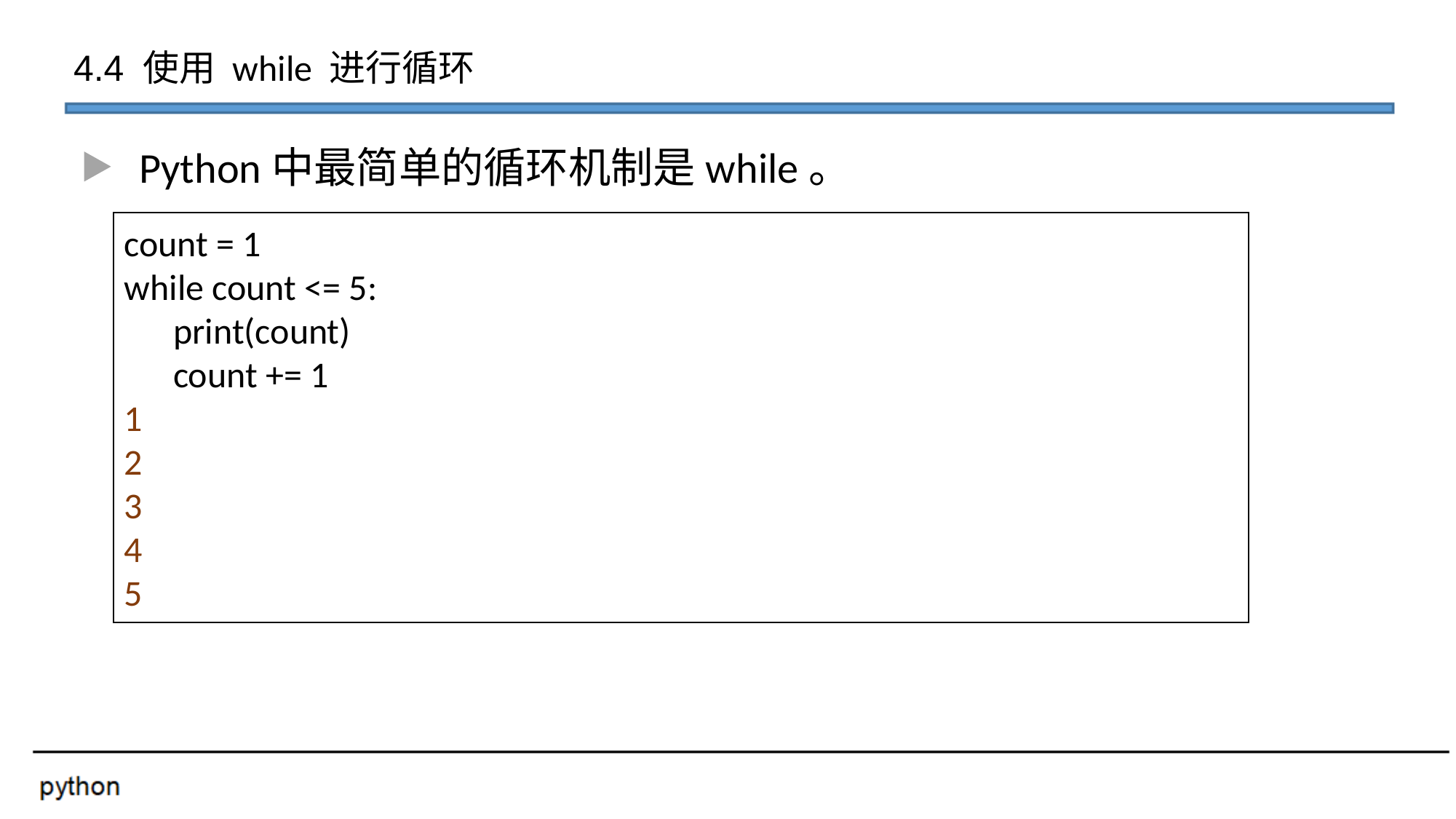

4.4 使用 while 进行循环
Python中最简单的循环机制是while。

count = 1
while count <= 5:
      print(count)
      count += 1
1
2
3
4
5
15